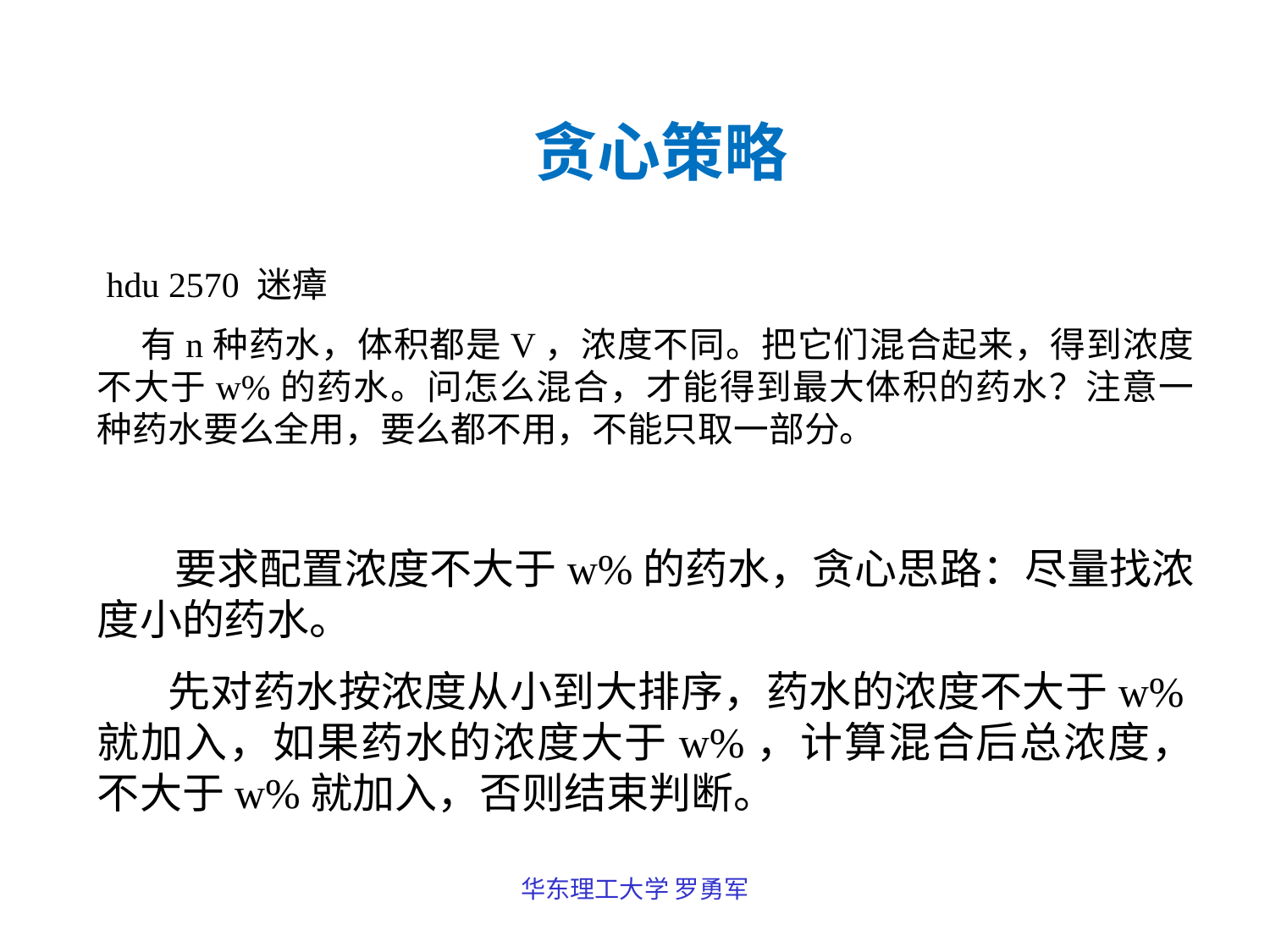

贪心策略
 hdu 2570 迷瘴
    有n种药水，体积都是V，浓度不同。把它们混合起来，得到浓度不大于w%的药水。问怎么混合，才能得到最大体积的药水？注意一种药水要么全用，要么都不用，不能只取一部分。

       要求配置浓度不大于w%的药水，贪心思路：尽量找浓度小的药水。
      先对药水按浓度从小到大排序，药水的浓度不大于w%就加入，如果药水的浓度大于w%，计算混合后总浓度，不大于w%就加入，否则结束判断。
华东理工大学 罗勇军